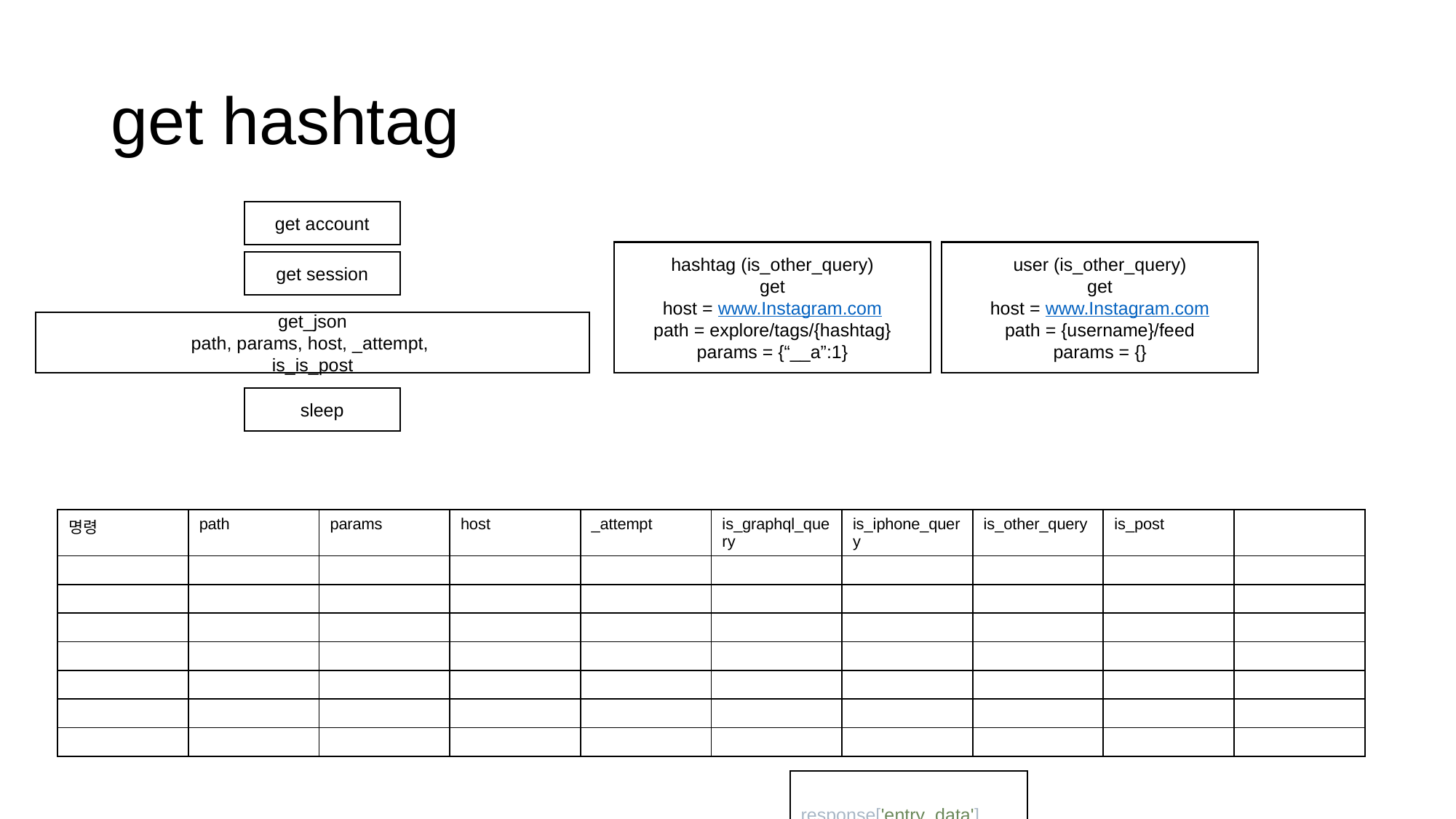

# get hashtag
get account
user (is_other_query)
get
host = www.Instagram.com
path = {username}/feed
params = {}
hashtag (is_other_query)
get
host = www.Instagram.com
path = explore/tags/{hashtag}
params = {“__a”:1}
get session
get_json
path, params, host, _attempt,
is_is_post
sleep
| 명령 | path | params | host | \_attempt | is\_graphql\_query | is\_iphone\_query | is\_other\_query | is\_post |  |
| --- | --- | --- | --- | --- | --- | --- | --- | --- | --- |
|  |  |  |  |  |  |  |  |  |  |
|  |  |  |  |  |  |  |  |  |  |
|  |  |  |  |  |  |  |  |  |  |
|  |  |  |  |  |  |  |  |  |  |
|  |  |  |  |  |  |  |  |  |  |
|  |  |  |  |  |  |  |  |  |  |
|  |  |  |  |  |  |  |  |  |  |
response['entry_data']['ProfilePage'][0]['graphql']['user']